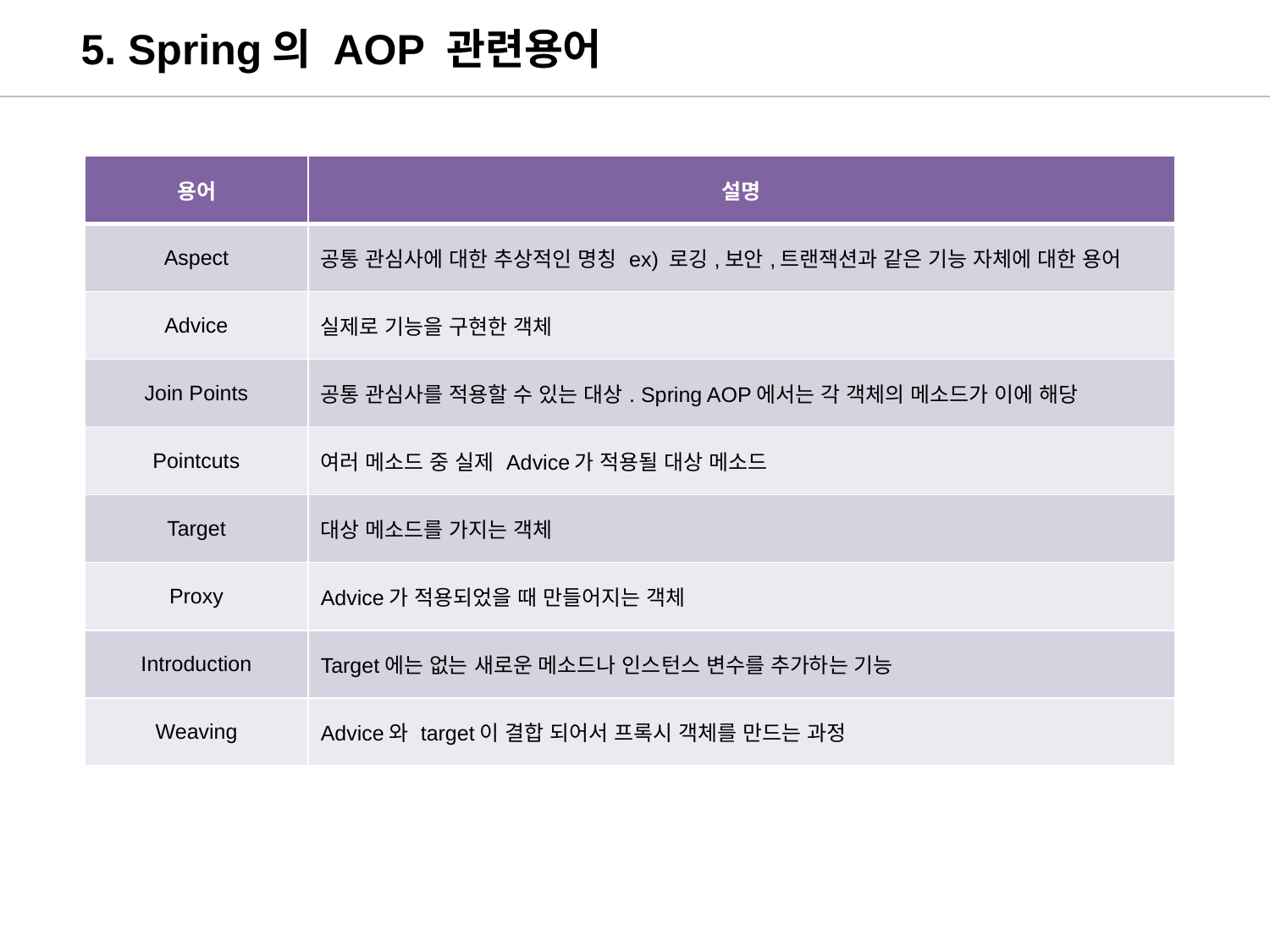

5. Spring의 AOP 관련용어
| 용어 | 설명 |
| --- | --- |
| Aspect | 공통 관심사에 대한 추상적인 명칭 ex) 로깅,보안,트랜잭션과 같은 기능 자체에 대한 용어 |
| Advice | 실제로 기능을 구현한 객체 |
| Join Points | 공통 관심사를 적용할 수 있는 대상. Spring AOP에서는 각 객체의 메소드가 이에 해당 |
| Pointcuts | 여러 메소드 중 실제 Advice가 적용될 대상 메소드 |
| Target | 대상 메소드를 가지는 객체 |
| Proxy | Advice가 적용되었을 때 만들어지는 객체 |
| Introduction | Target에는 없는 새로운 메소드나 인스턴스 변수를 추가하는 기능 |
| Weaving | Advice와 target이 결합 되어서 프록시 객체를 만드는 과정 |